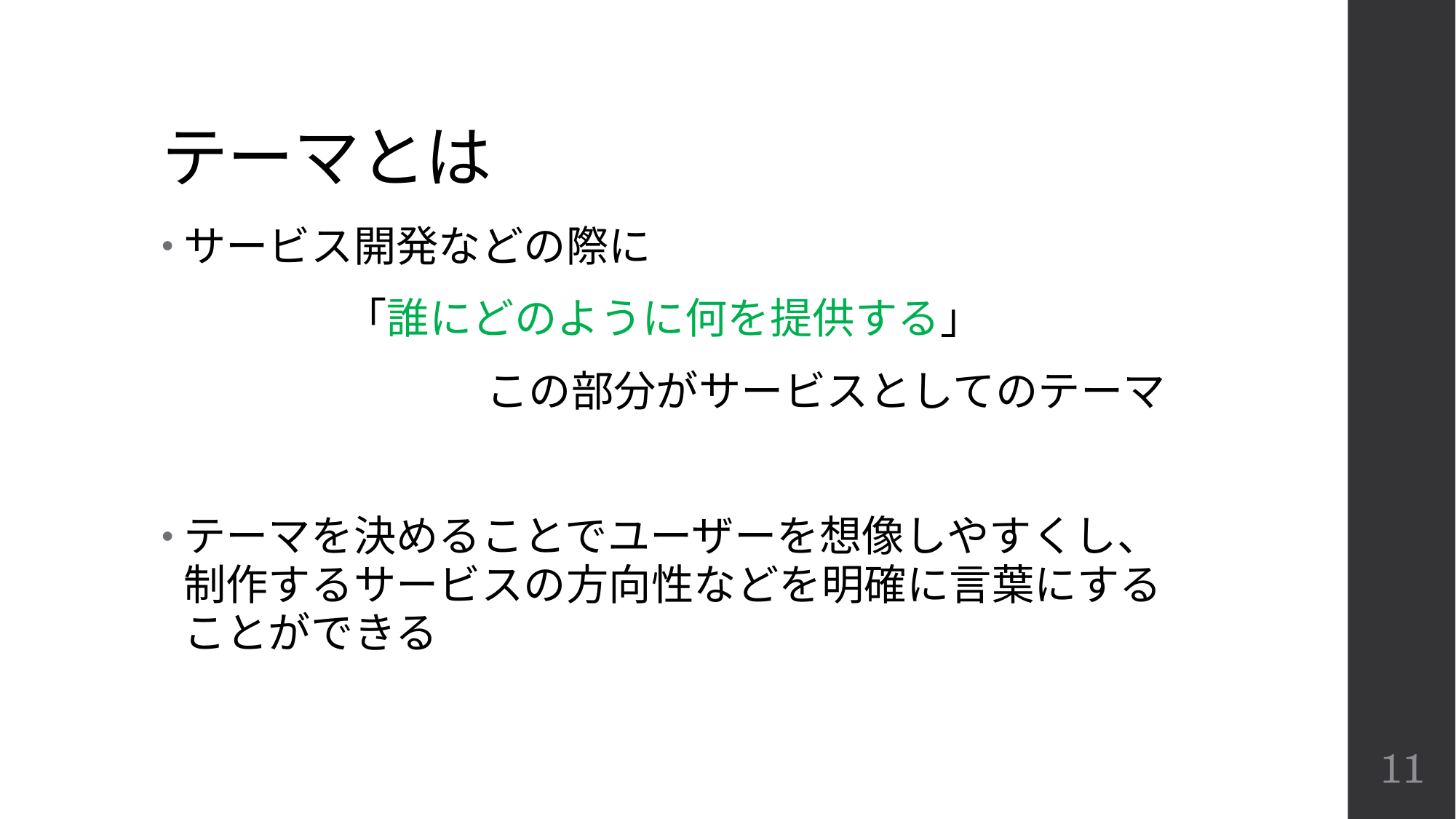

# テーマとは
サービス開発などの際に
「誰にどのように何を提供する」
この部分がサービスとしてのテーマ

テーマを決めることでユーザーを想像しやすくし、制作するサービスの方向性などを明確に言葉にすることができる
11